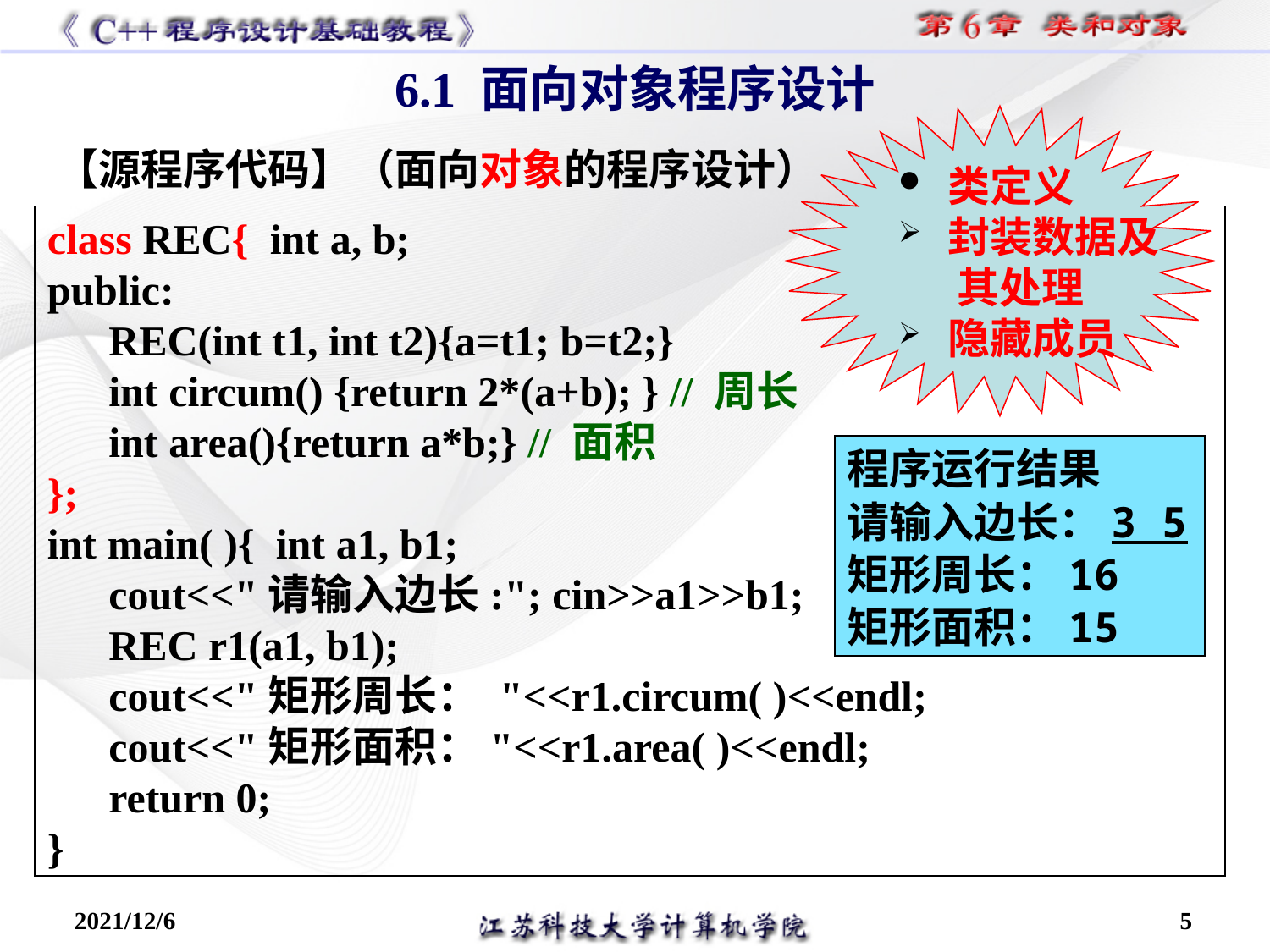

6.1 面向对象程序设计
 类定义
 封装数据及
   其处理
 隐藏成员
【源程序代码】（面向对象的程序设计）
class REC{  int a, b;
public:
REC(int t1, int t2){a=t1; b=t2;}
int circum() {return 2*(a+b); } // 周长
int area(){return a*b;} // 面积
};
int main( ){  int a1, b1;
cout<<"请输入边长:"; cin>>a1>>b1;
REC r1(a1, b1);
cout<<"矩形周长： "<<r1.circum( )<<endl;
cout<<"矩形面积："<<r1.area( )<<endl;
return 0;
}
程序运行结果
请输入边长：3 5
矩形周长：16
矩形面积：15